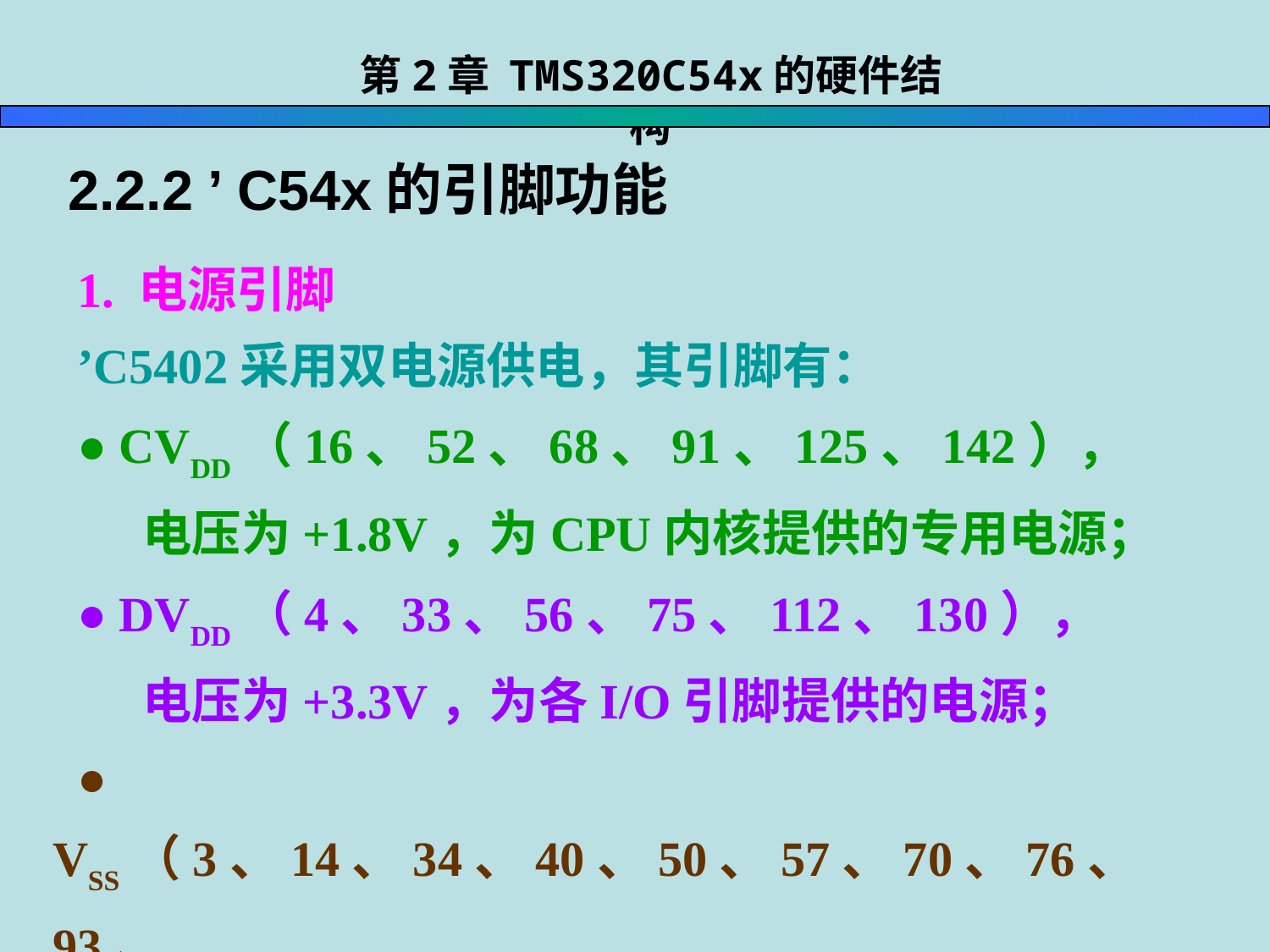

第2章 TMS320C54x的硬件结构

 2.2.2 ’ C54x的引脚功能
  1. 电源引脚
  ’C5402采用双电源供电，其引脚有：
  ● CVDD（16、52、68、91、125、142），
       电压为+1.8V，为CPU内核提供的专用电源；
  ● DVDD（4、33、56、75、112、130），
       电压为+3.3V，为各I/O引脚提供的电源；
  ● VSS（3、14、34、40、50、57、70、76、93、
       106、111、128），接地。
25